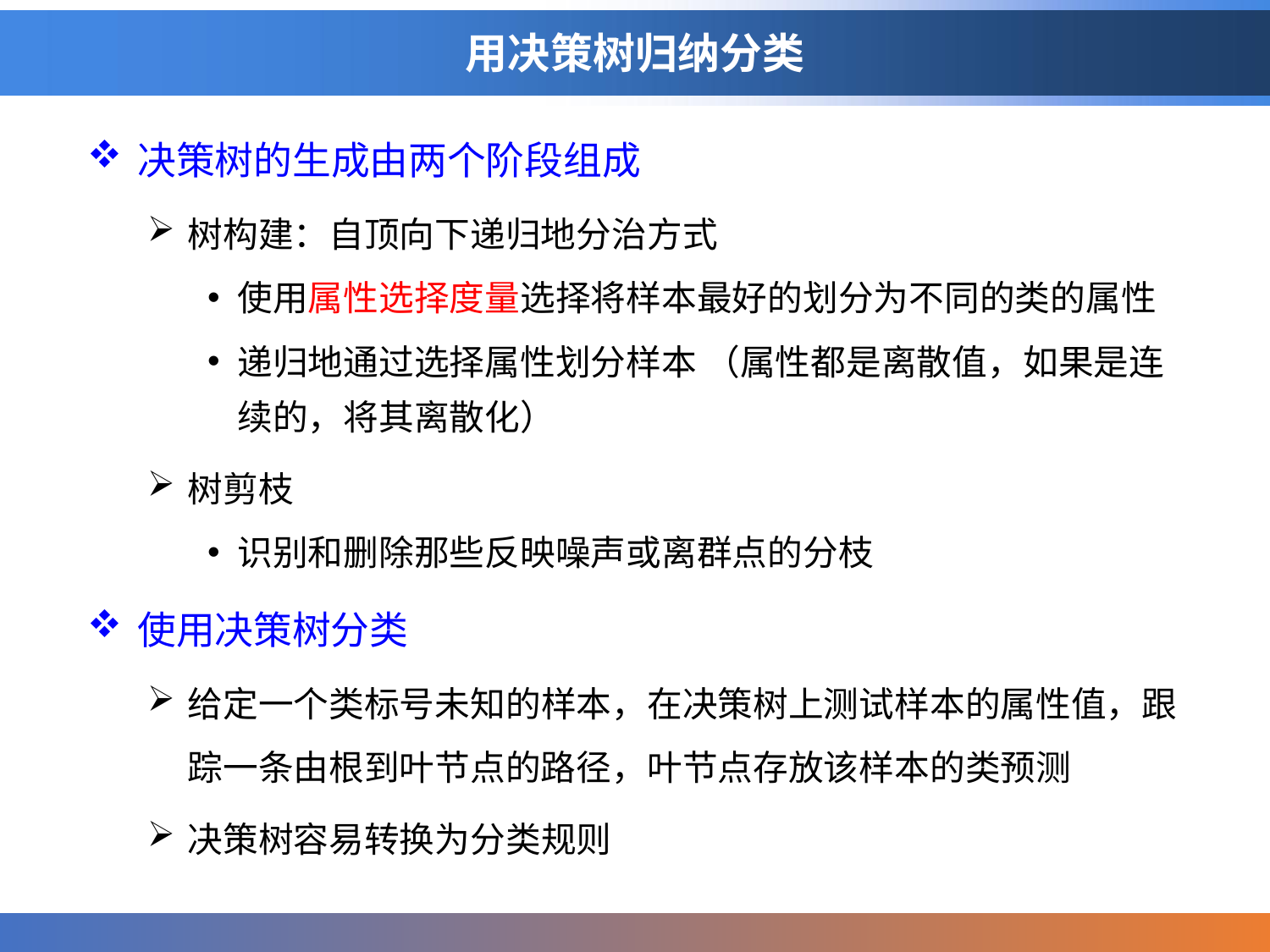

# 用决策树归纳分类
决策树的生成由两个阶段组成
树构建：自顶向下递归地分治方式
使用属性选择度量选择将样本最好的划分为不同的类的属性
递归地通过选择属性划分样本 （属性都是离散值，如果是连续的，将其离散化）
树剪枝
识别和删除那些反映噪声或离群点的分枝
使用决策树分类
给定一个类标号未知的样本，在决策树上测试样本的属性值，跟踪一条由根到叶节点的路径，叶节点存放该样本的类预测
决策树容易转换为分类规则